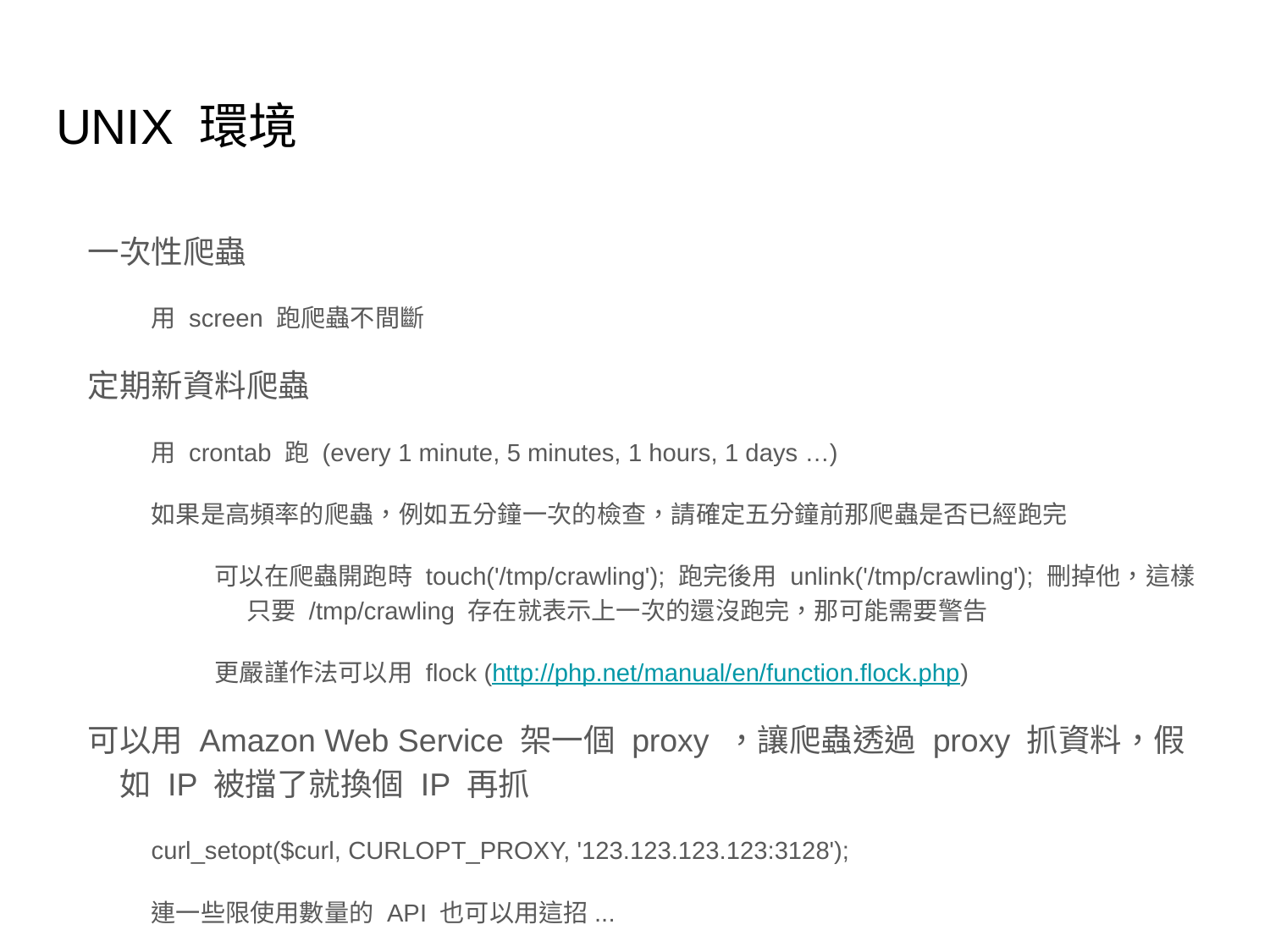

# UNIX 環境
一次性爬蟲
用 screen 跑爬蟲不間斷
定期新資料爬蟲
用 crontab 跑 (every 1 minute, 5 minutes, 1 hours, 1 days …)
如果是高頻率的爬蟲，例如五分鐘一次的檢查，請確定五分鐘前那爬蟲是否已經跑完
可以在爬蟲開跑時 touch('/tmp/crawling'); 跑完後用 unlink('/tmp/crawling'); 刪掉他，這樣只要 /tmp/crawling 存在就表示上一次的還沒跑完，那可能需要警告
更嚴謹作法可以用 flock (http://php.net/manual/en/function.flock.php)
可以用 Amazon Web Service 架一個 proxy ，讓爬蟲透過 proxy 抓資料，假如 IP 被擋了就換個 IP 再抓
curl_setopt($curl, CURLOPT_PROXY, '123.123.123.123:3128');
連一些限使用數量的 API 也可以用這招...